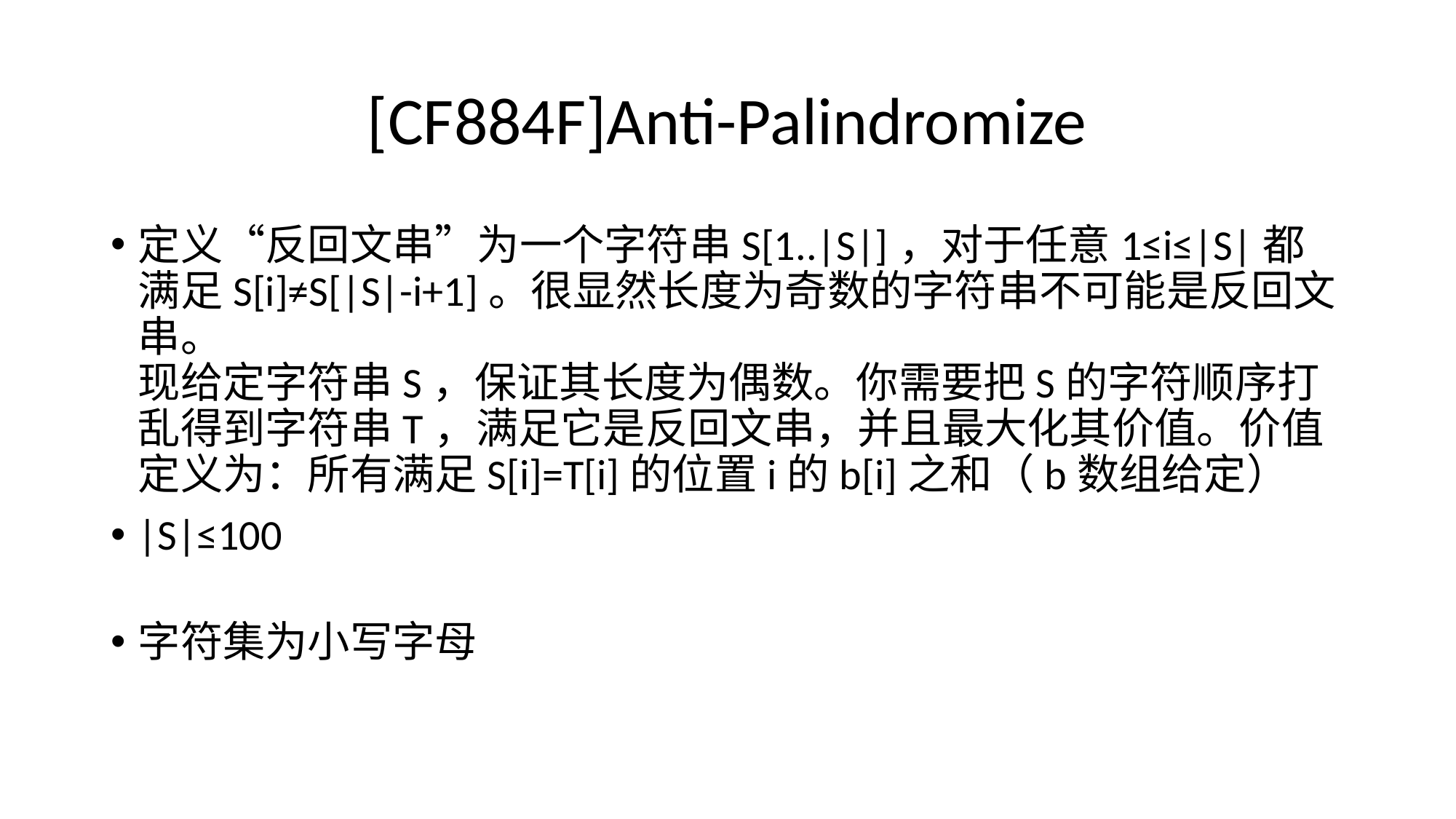

# [CF884F]Anti-Palindromize
定义“反回文串”为一个字符串S[1..|S|]，对于任意1≤i≤|S|都满足S[i]≠S[|S|-i+1]。很显然长度为奇数的字符串不可能是反回文串。 
现给定字符串S，保证其长度为偶数。你需要把S的字符顺序打乱得到字符串T，满足它是反回文串，并且最大化其价值。价值定义为：所有满足S[i]=T[i]的位置i的b[i]之和（b数组给定）
|S|≤100
字符集为小写字母